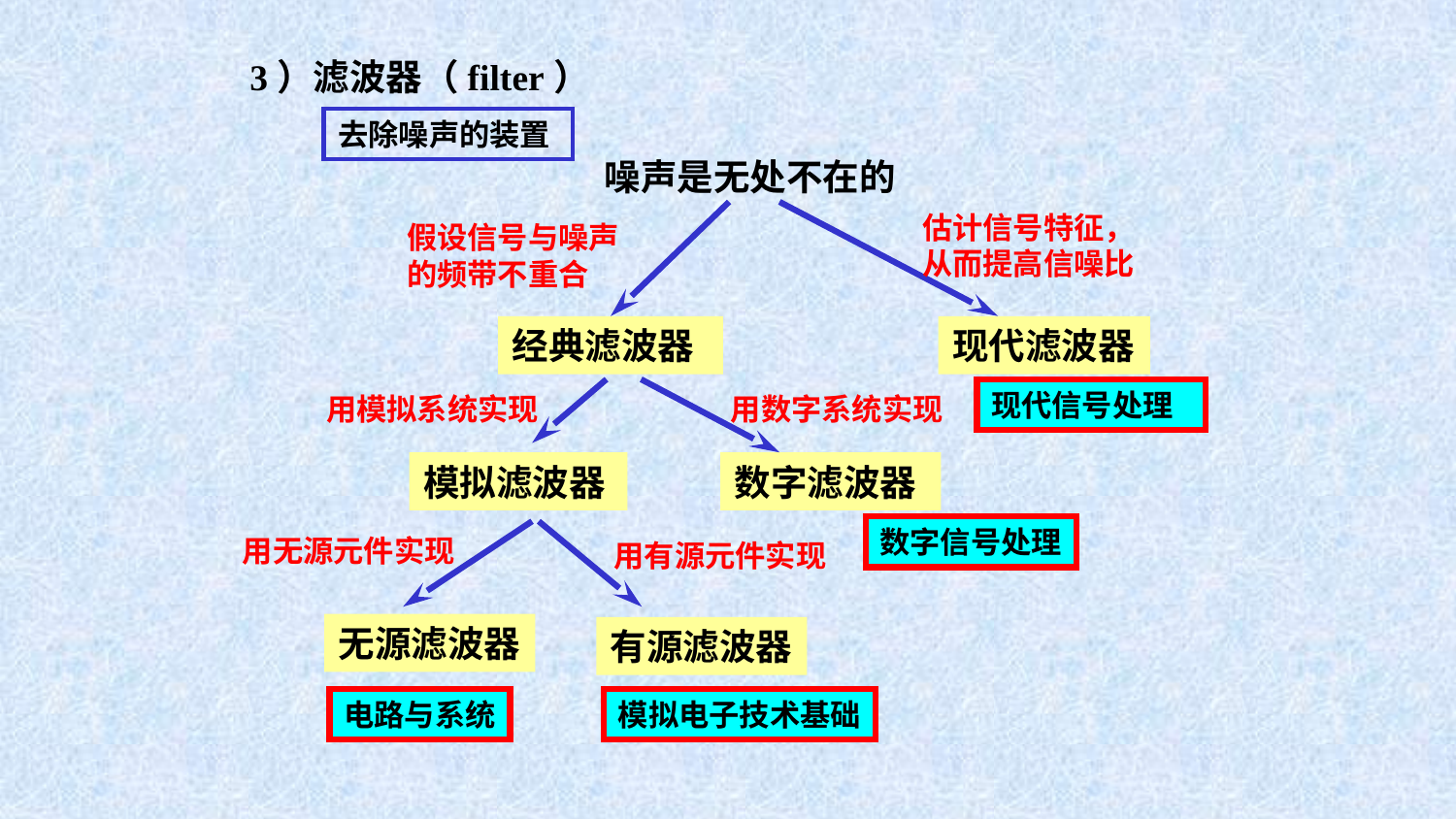

3）滤波器（filter）
去除噪声的装置
噪声是无处不在的

估计信号特征，从而提高信噪比
假设信号与噪声的频带不重合
经典滤波器
现代滤波器

现代信号处理
用模拟系统实现
用数字系统实现
模拟滤波器
数字滤波器
数字信号处理

用无源元件实现
用有源元件实现
无源滤波器
有源滤波器
电路与系统
模拟电子技术基础